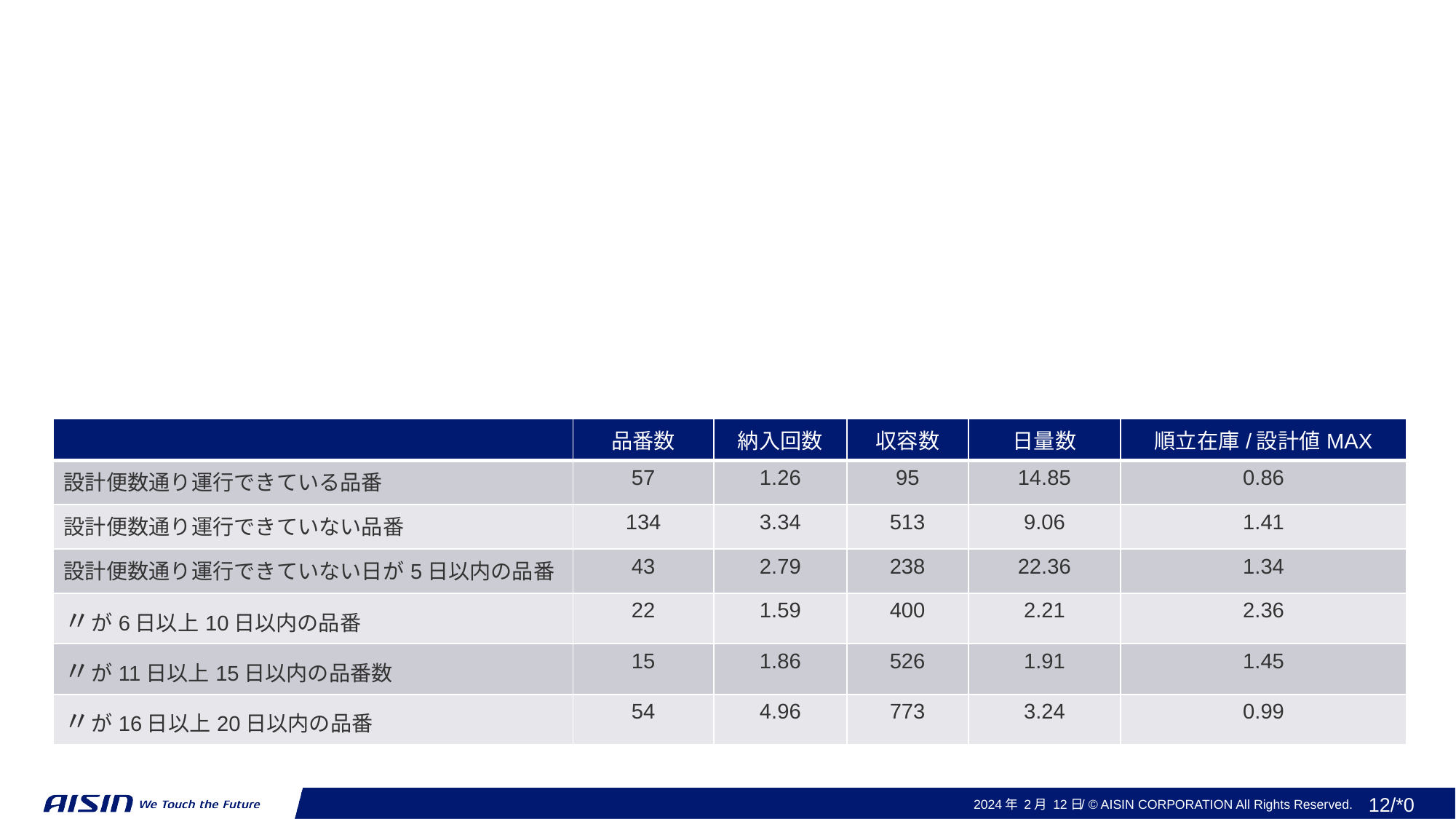

|  | 品番数 | 納入回数 | 収容数 | 日量数 | 順立在庫/設計値MAX |
| --- | --- | --- | --- | --- | --- |
| 設計便数通り運行できている品番 | 57 | 1.26 | 95 | 14.85 | 0.86 |
| 設計便数通り運行できていない品番 | 134 | 3.34 | 513 | 9.06 | 1.41 |
| 設計便数通り運行できていない日が5日以内の品番 | 43 | 2.79 | 238 | 22.36 | 1.34 |
| 〃が6日以上10日以内の品番 | 22 | 1.59 | 400 | 2.21 | 2.36 |
| 〃が11日以上15日以内の品番数 | 15 | 1.86 | 526 | 1.91 | 1.45 |
| 〃が16日以上20日以内の品番 | 54 | 4.96 | 773 | 3.24 | 0.99 |
2024年 2月 12日